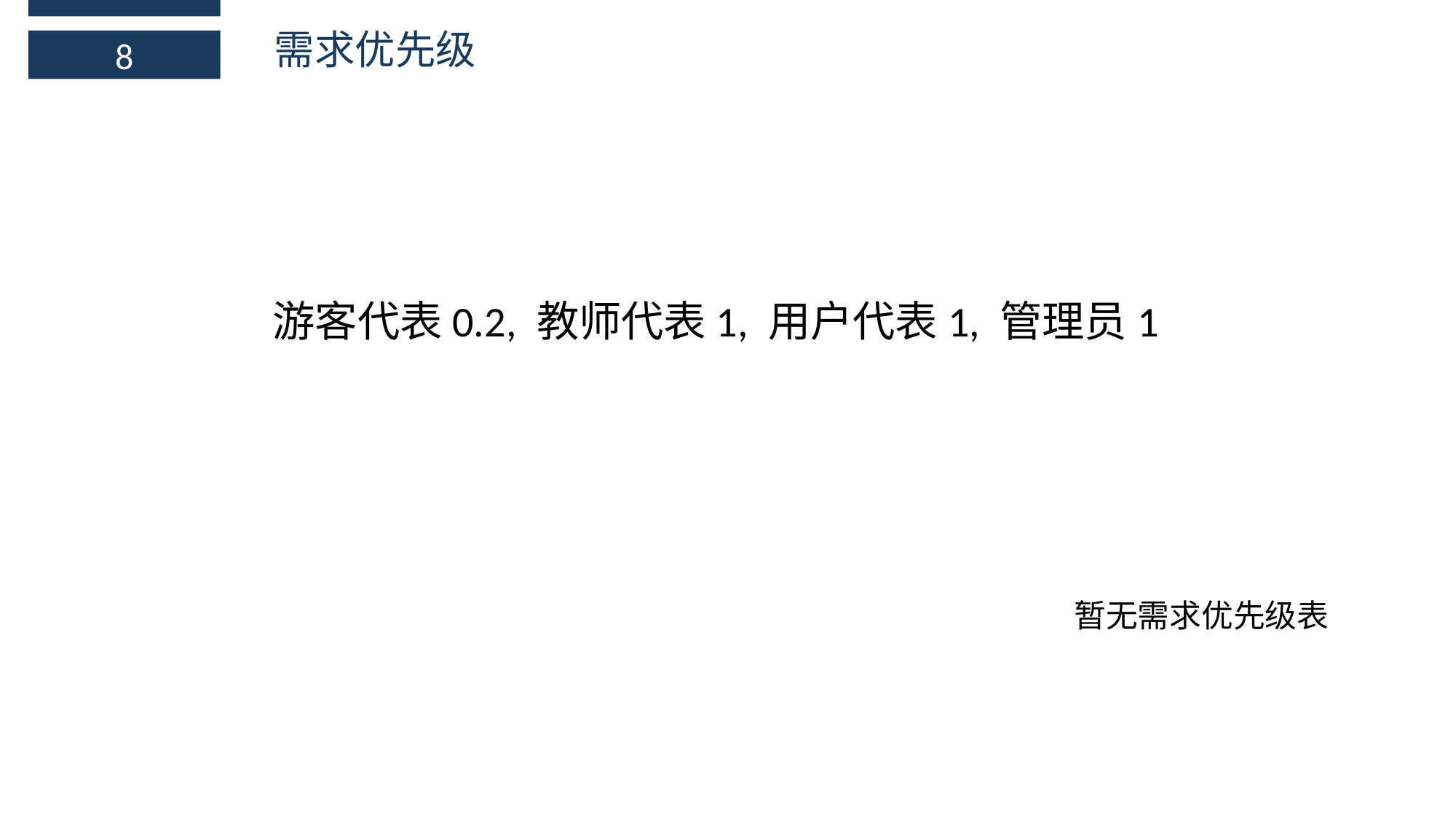

需求优先级
8
游客代表0.2, 教师代表1, 用户代表1, 管理员1
暂无需求优先级表